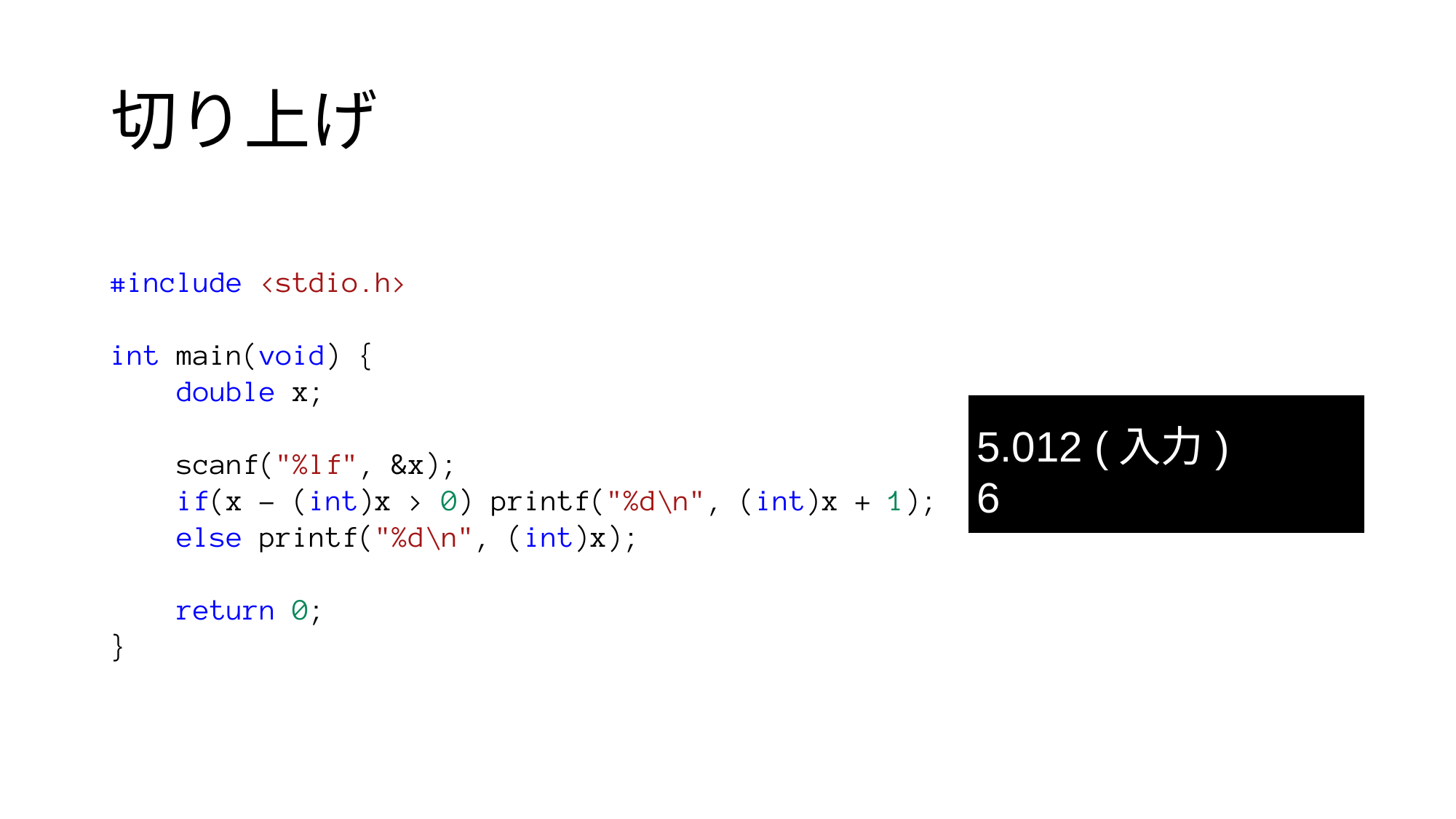

# 切り上げ
#include <stdio.h>

int main(void) {
    double x;

    scanf("%lf", &x);
    if(x - (int)x > 0) printf("%d\n", (int)x + 1);
    else printf("%d\n", (int)x);

    return 0;
}
| 5.012 (入力) 6 |
| --- |